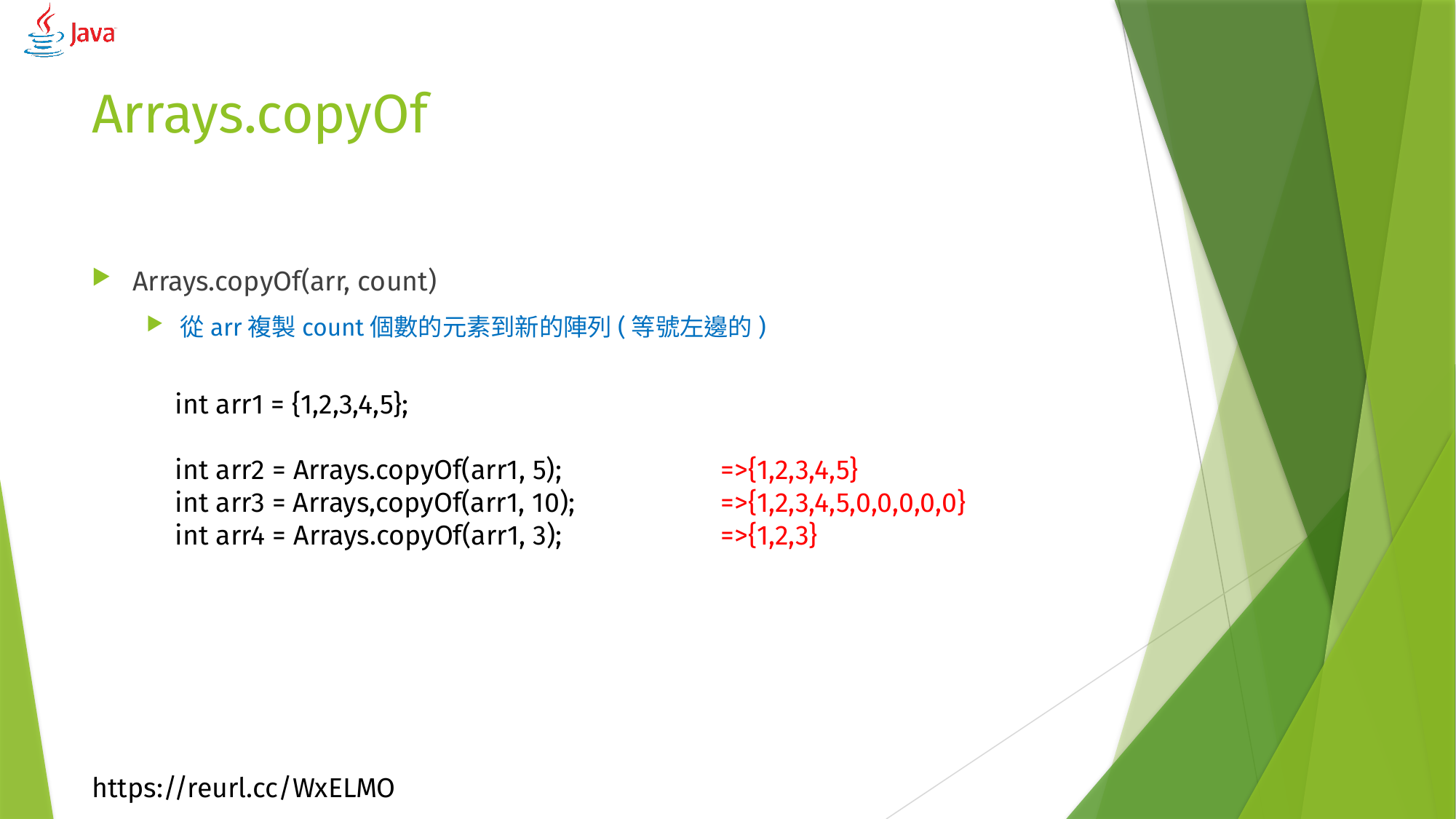

# Arrays.copyOf
Arrays.copyOf(arr, count)
從arr複製count個數的元素到新的陣列(等號左邊的)
int arr1 = {1,2,3,4,5};

int arr2 = Arrays.copyOf(arr1, 5);		=>{1,2,3,4,5}
int arr3 = Arrays,copyOf(arr1, 10);		=>{1,2,3,4,5,0,0,0,0,0}
int arr4 = Arrays.copyOf(arr1, 3);		=>{1,2,3}